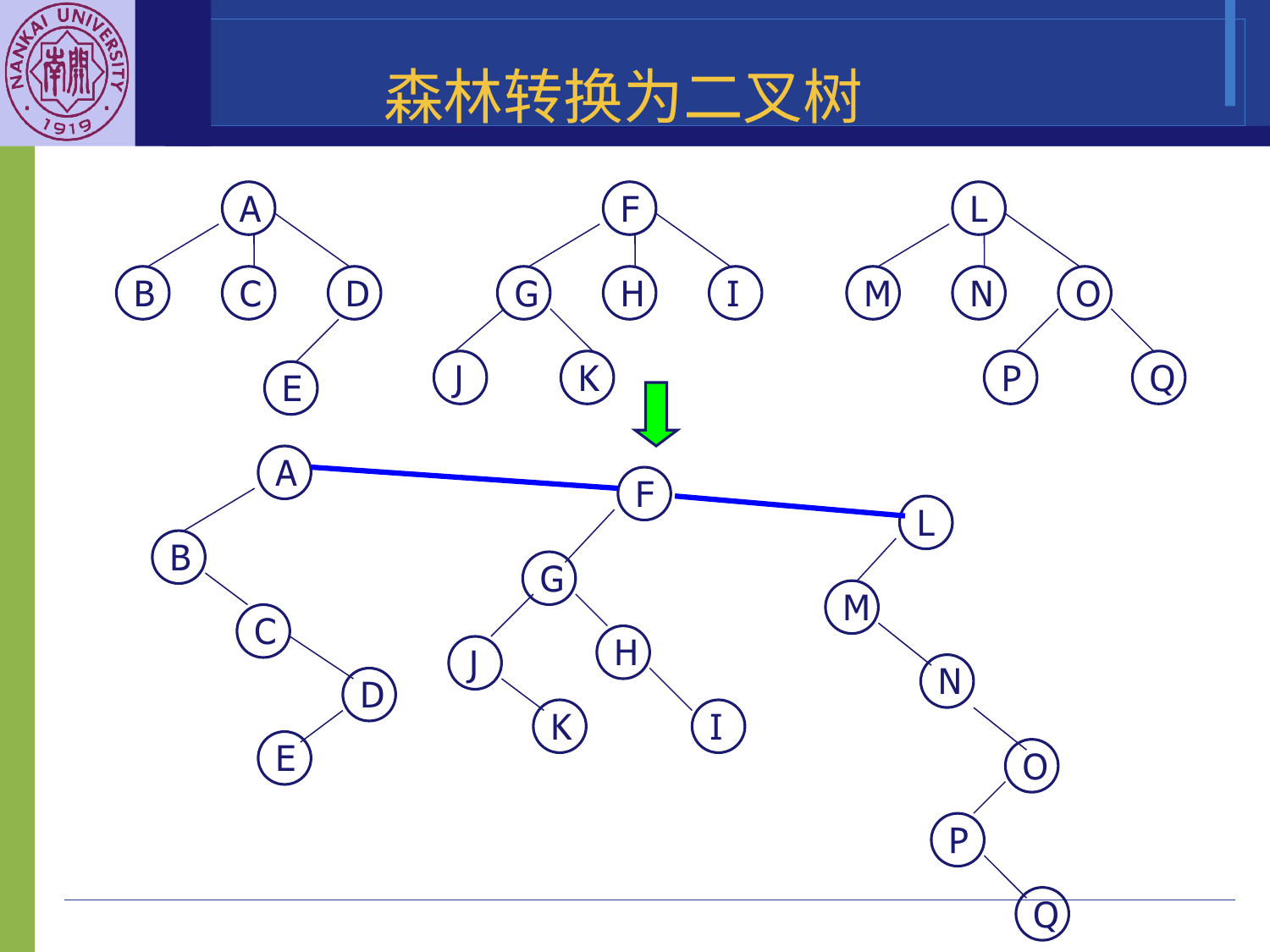

森林转换为二叉树

A

B

C

D

E

F

G

H

I

J

K

L

M

N

O

P

Q

A

B

C

D

E

F

G

H

J

K

I

L

M

N

O

P

Q
65